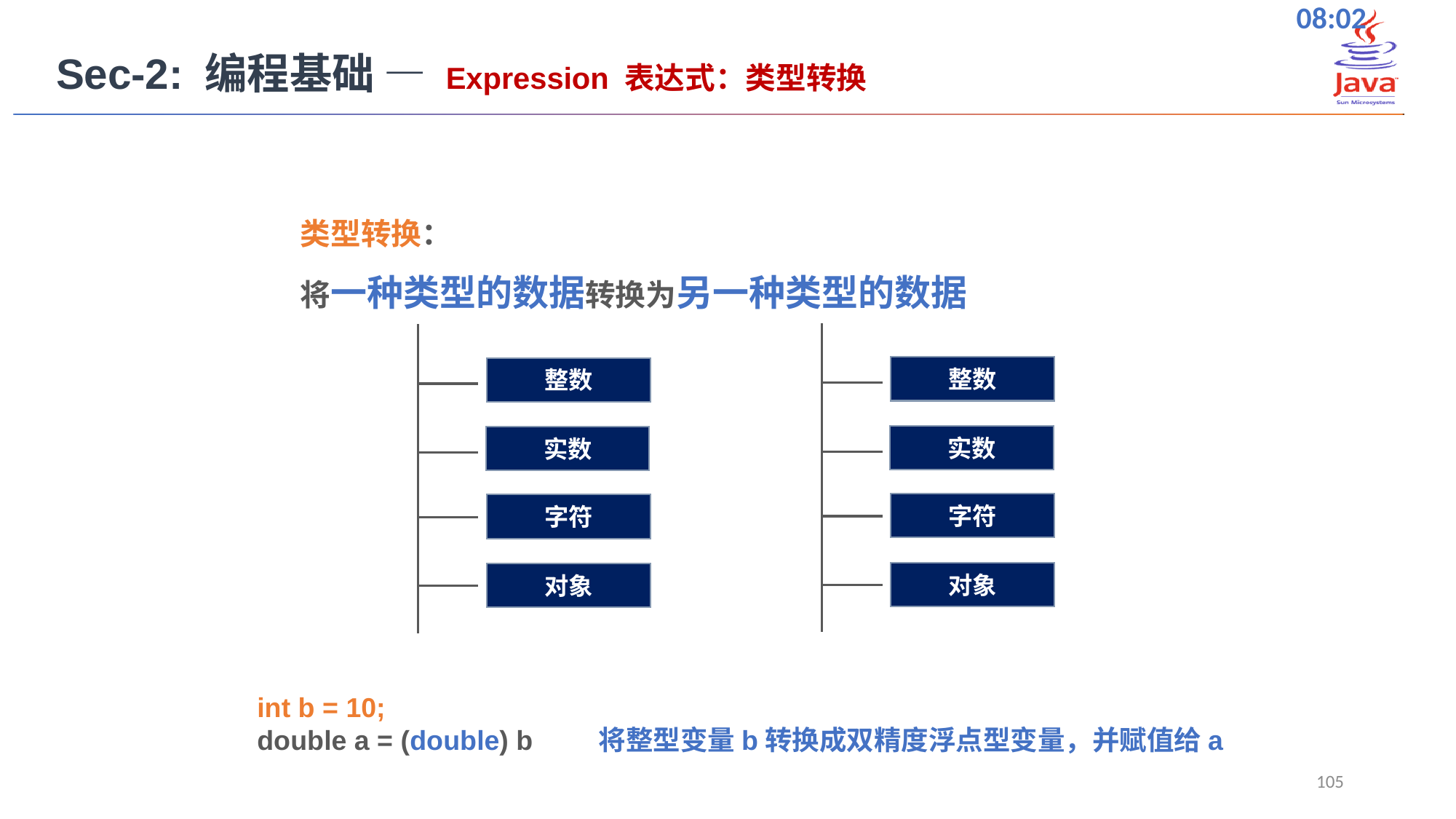

Sec-2: 编程基础 — Expression 表达式：类型转换
类型转换：

将一种类型的数据转换为另一种类型的数据
整数
整数
实数
实数
字符
字符
对象
对象
int b = 10;
double a = (double) b	 将整型变量b转换成双精度浮点型变量，并赋值给a
105